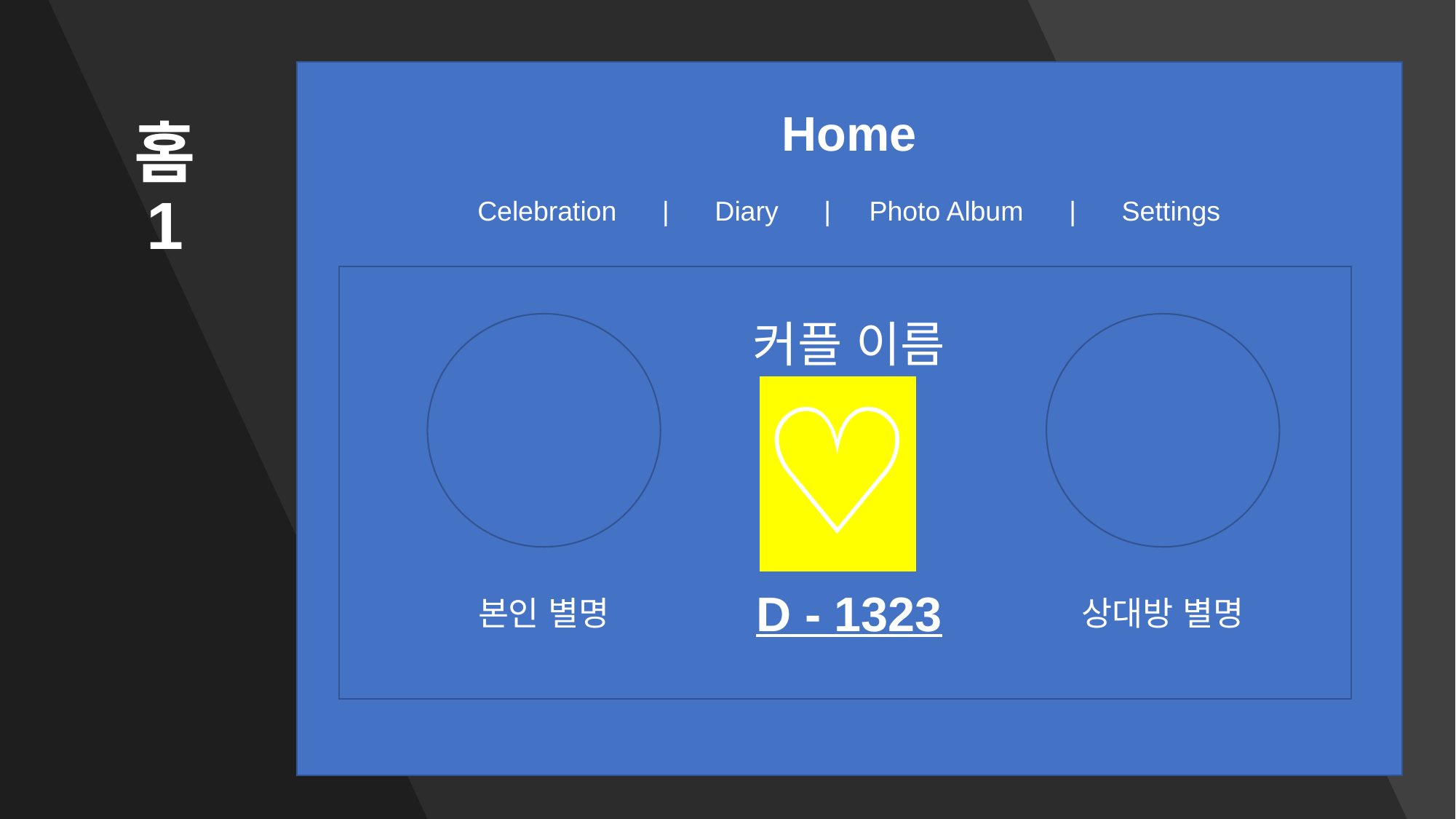

# 홈 1

Home

Celebration      |      Diary      |     Photo Album      |      Settings

커플 이름

♡
D - 1323
본인 별명
상대방 별명